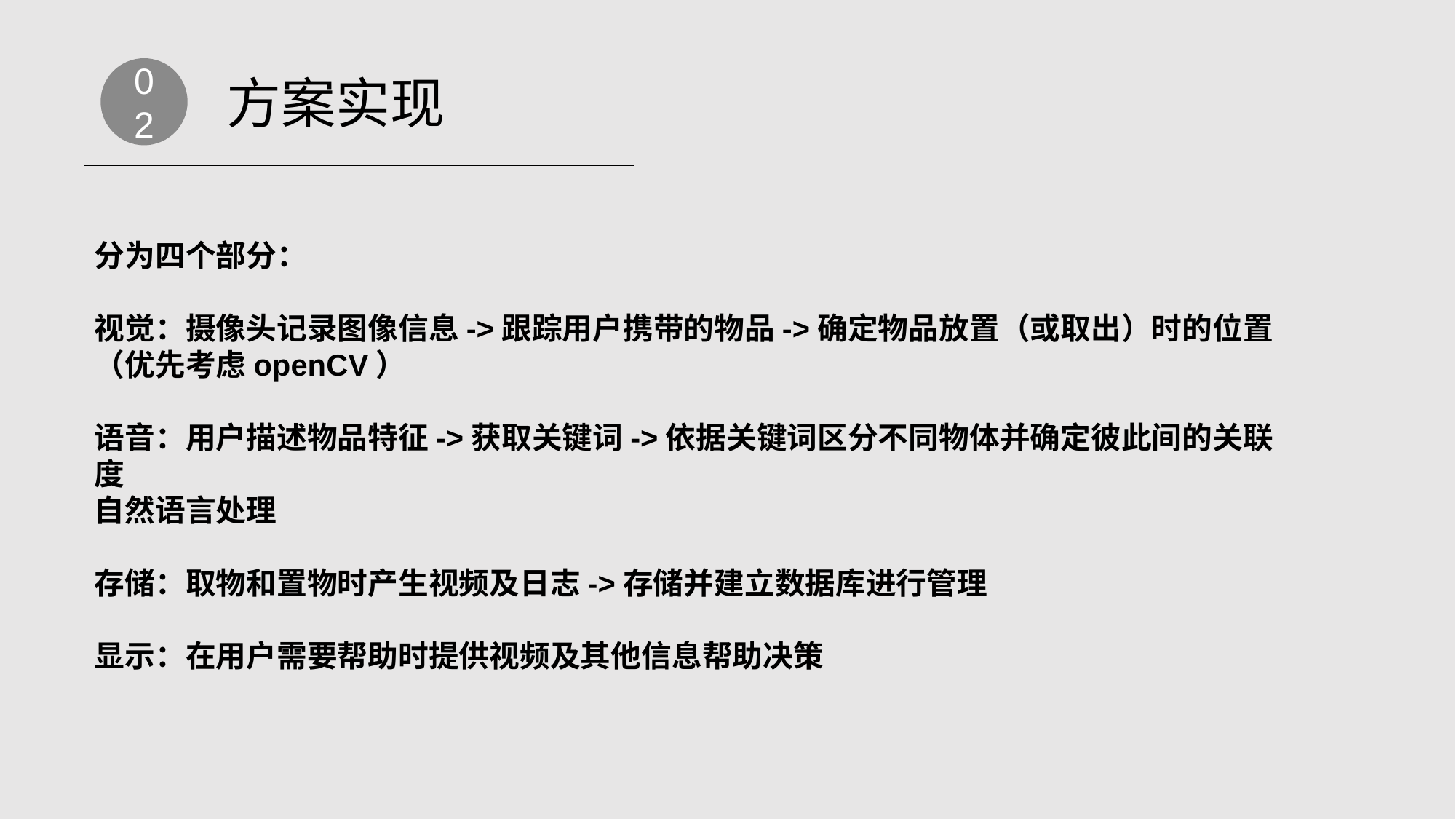

02
方案实现
分为四个部分：

视觉：摄像头记录图像信息->跟踪用户携带的物品->确定物品放置（或取出）时的位置
（优先考虑openCV）

语音：用户描述物品特征->获取关键词->依据关键词区分不同物体并确定彼此间的关联度
自然语言处理

存储：取物和置物时产生视频及日志->存储并建立数据库进行管理

显示：在用户需要帮助时提供视频及其他信息帮助决策